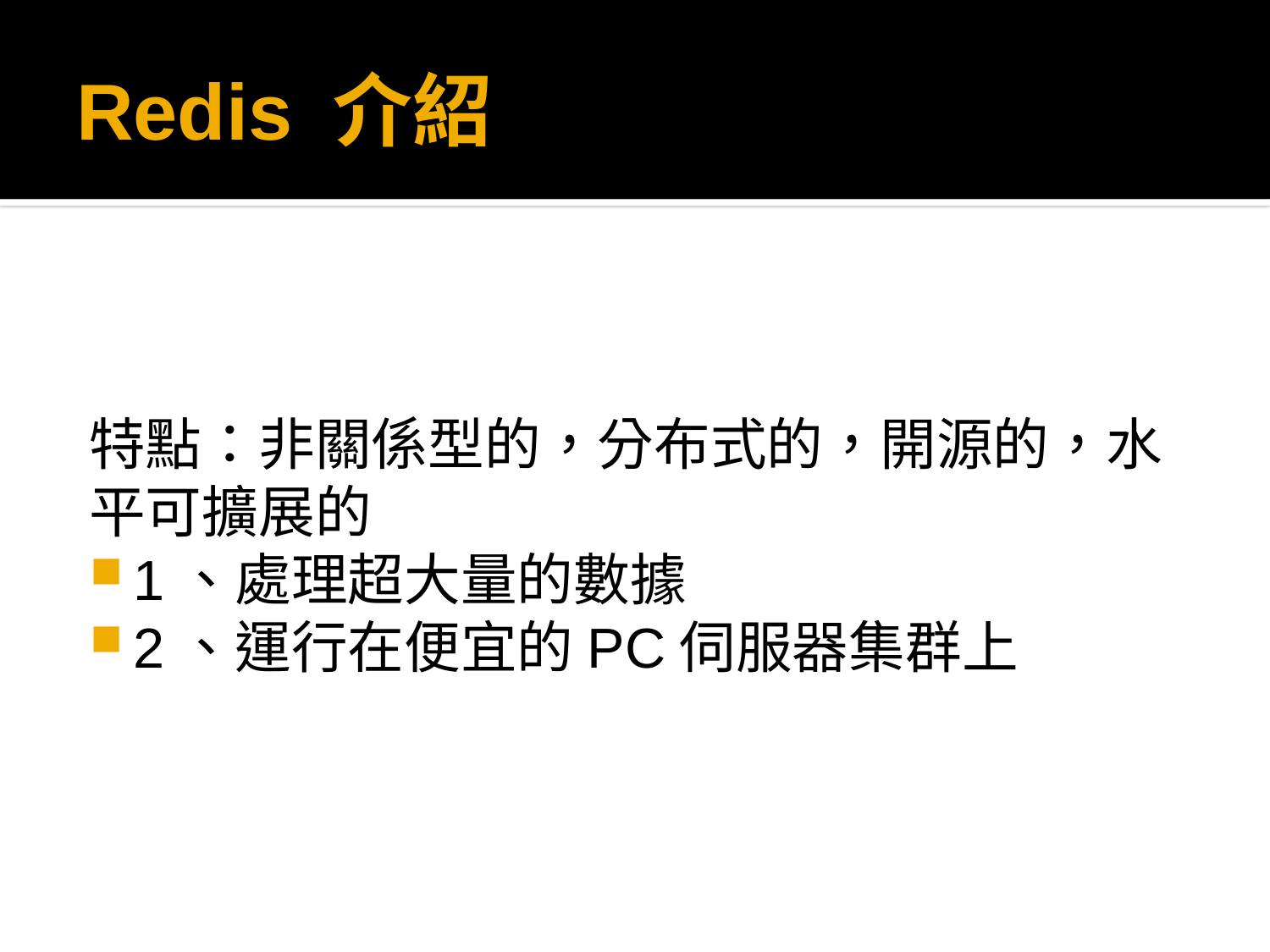

# Redis 介紹
特點：非關係型的，分布式的，開源的，水平可擴展的
1、處理超大量的數據
2、運行在便宜的PC伺服器集群上